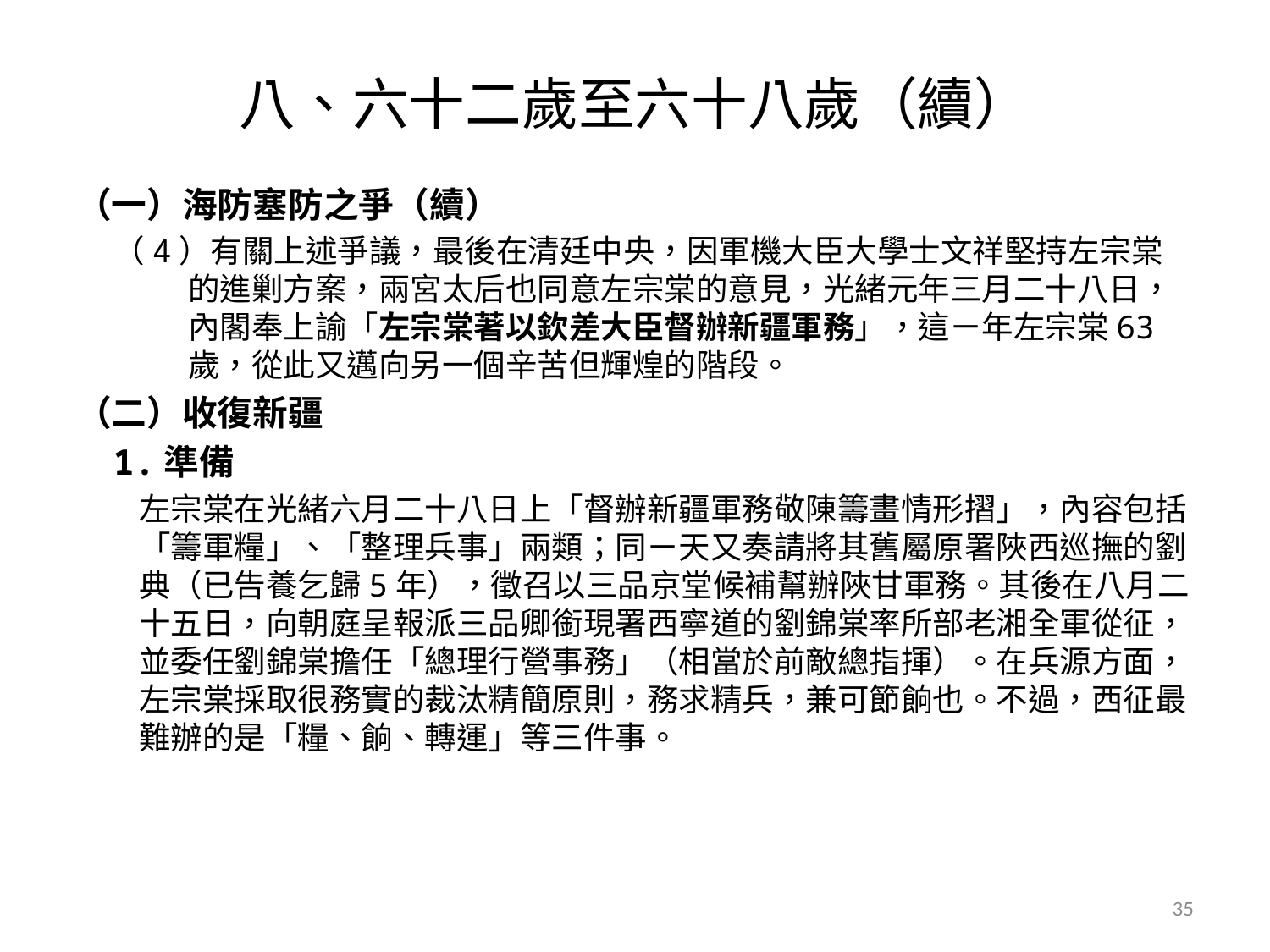

# 八、六十二歲至六十八歲（續）
（一）海防塞防之爭（續）
（4）有關上述爭議，最後在清廷中央，因軍機大臣大學士文祥堅持左宗棠的進剿方案，兩宮太后也同意左宗棠的意見，光緒元年三月二十八日，內閣奉上諭「左宗棠著以欽差大臣督辦新疆軍務」，這ㄧ年左宗棠63歲，從此又邁向另一個辛苦但輝煌的階段。
（二）收復新疆
1.準備
左宗棠在光緒六月二十八日上「督辦新疆軍務敬陳籌畫情形摺」，內容包括「籌軍糧」、「整理兵事」兩類；同ㄧ天又奏請將其舊屬原署陜西巡撫的劉典（已告養乞歸5年），徵召以三品京堂候補幫辦陜甘軍務。其後在八月二十五日，向朝庭呈報派三品卿銜現署西寧道的劉錦棠率所部老湘全軍從征，並委任劉錦棠擔任「總理行營事務」（相當於前敵總指揮）。在兵源方面，左宗棠採取很務實的裁汰精簡原則，務求精兵，兼可節餉也。不過，西征最難辦的是「糧、餉、轉運」等三件事。

35